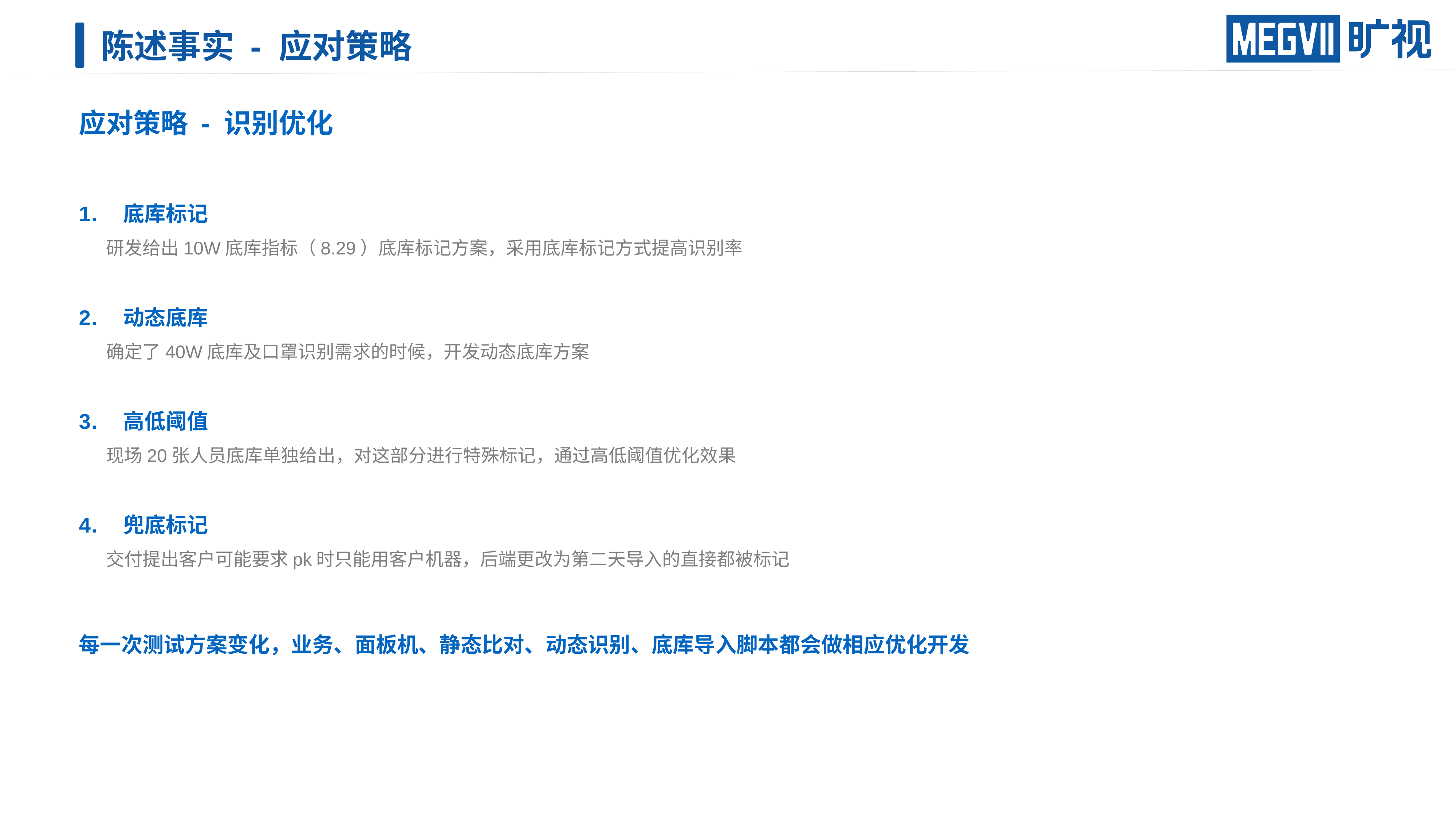

# 陈述事实 - 应对策略
应对策略 - 识别优化

底库标记
研发给出10W底库指标（8.29）底库标记方案，采用底库标记方式提高识别率

动态底库
确定了40W底库及口罩识别需求的时候，开发动态底库方案

高低阈值
现场20张人员底库单独给出，对这部分进行特殊标记，通过高低阈值优化效果

兜底标记
交付提出客户可能要求pk时只能用客户机器，后端更改为第二天导入的直接都被标记

每一次测试方案变化，业务、面板机、静态比对、动态识别、底库导入脚本都会做相应优化开发